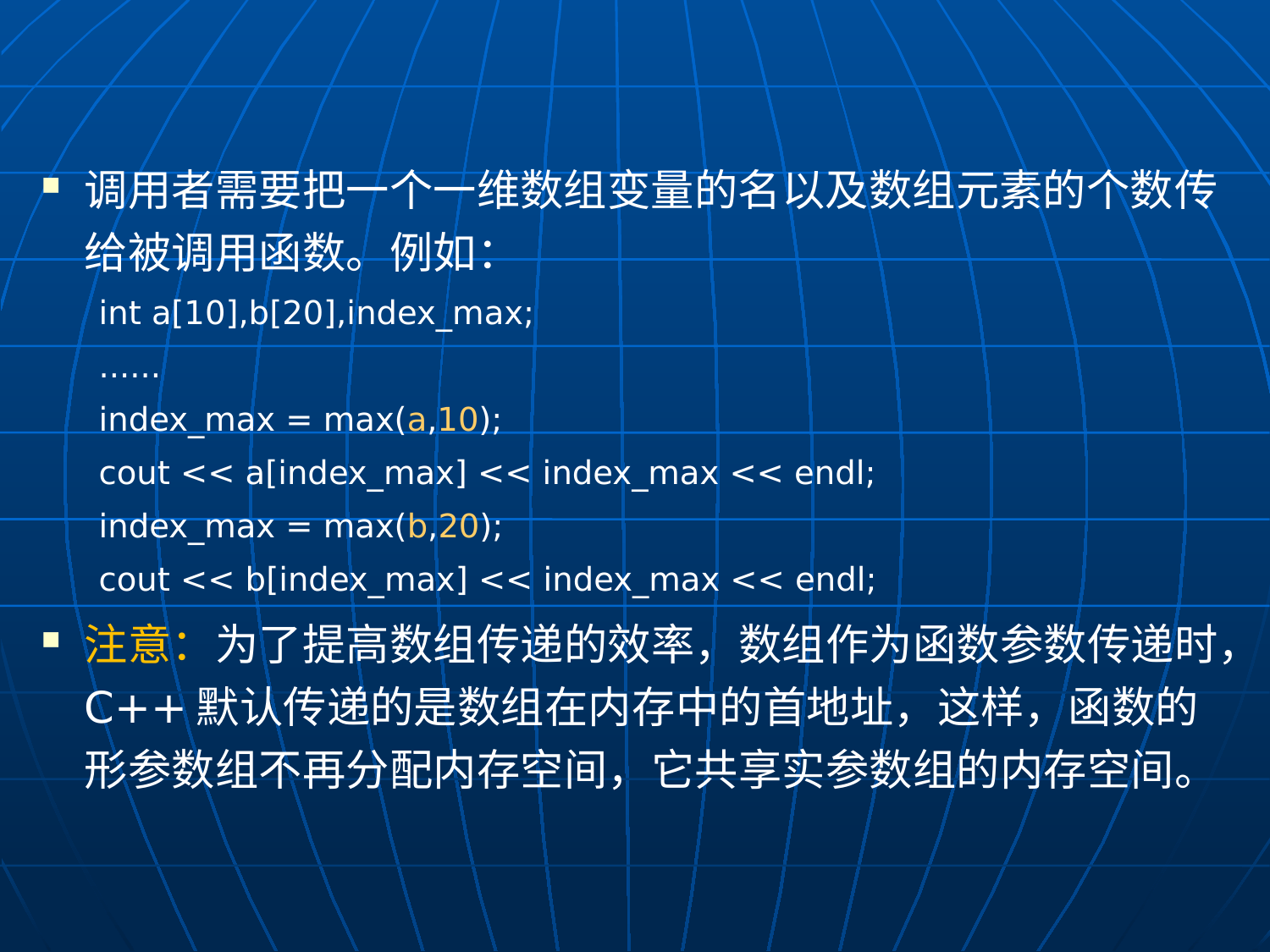

调用者需要把一个一维数组变量的名以及数组元素的个数传给被调用函数。例如：
int a[10],b[20],index_max;
......
index_max = max(a,10);
cout << a[index_max] << index_max << endl;
index_max = max(b,20);
cout << b[index_max] << index_max << endl;
注意：为了提高数组传递的效率，数组作为函数参数传递时，C++默认传递的是数组在内存中的首地址，这样，函数的形参数组不再分配内存空间，它共享实参数组的内存空间。